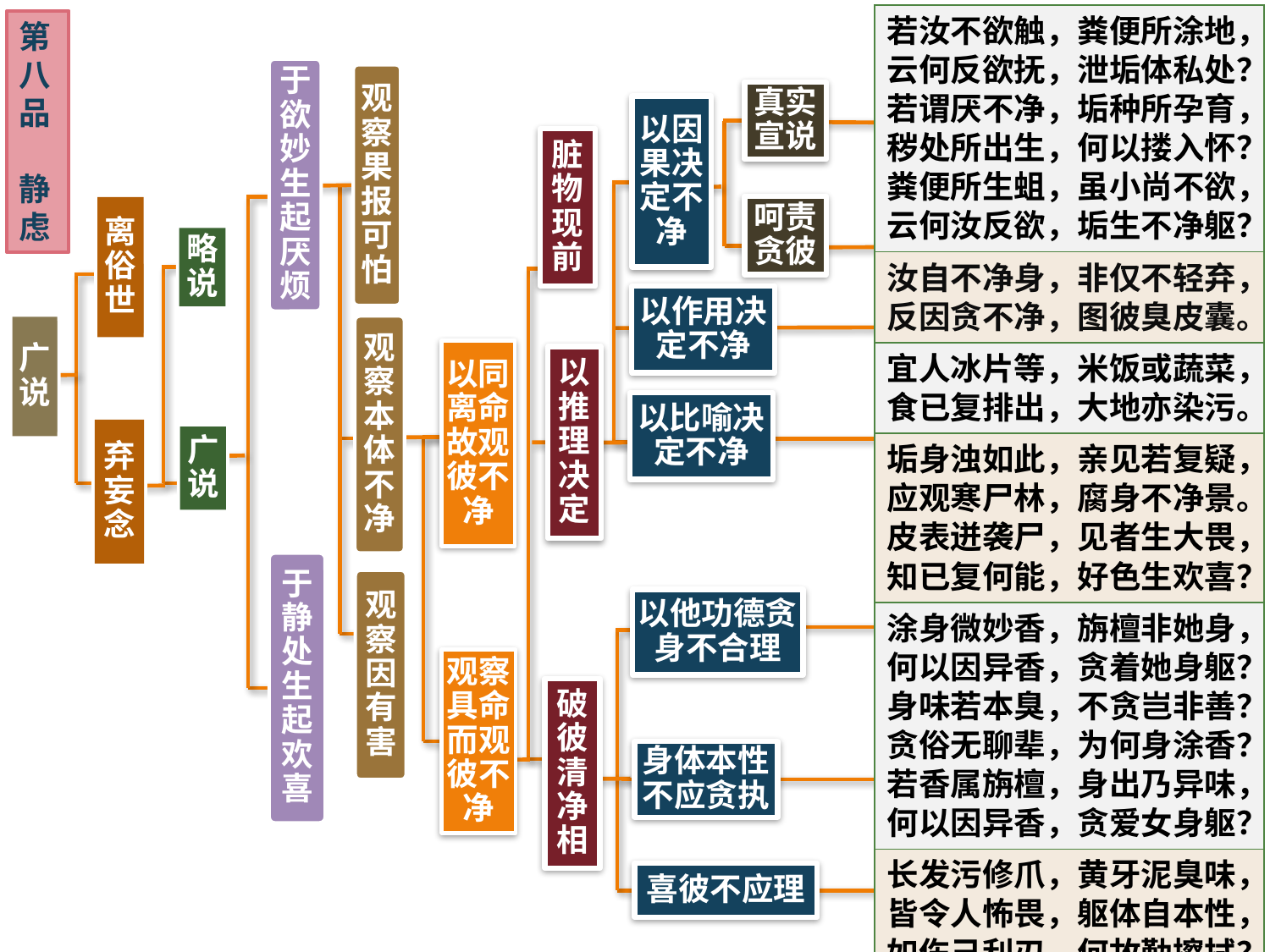

| 若汝不欲触，粪便所涂地，云何反欲抚，泄垢体私处？若谓厌不净，垢种所孕育，秽处所出生，何以搂入怀？粪便所生蛆，虽小尚不欲，云何汝反欲，垢生不净躯？ |
| --- |
| 汝自不净身，非仅不轻弃，反因贪不净，图彼臭皮囊。 |
| 宜人冰片等，米饭或蔬菜，食已复排出，大地亦染污。 |
| 垢身浊如此，亲见若复疑，应观寒尸林，腐身不净景。皮表迸袭尸，见者生大畏，知已复何能，好色生欢喜？ |
| 涂身微妙香，旃檀非她身，何以因异香，贪着她身躯？身味若本臭，不贪岂非善？贪俗无聊辈，为何身涂香？若香属旃檀，身出乃异味，何以因异香，贪爱女身躯？ |
| 长发污修爪，黄牙泥臭味，皆令人怖畏，躯体自本性，如伤己利刃，何故勤擦拭？ |
| 自迷痴狂徒，呜呼满天下！寒林唯见骨，意若生厌离，岂乐活白骨，充塞寒林城？ |
第八品

静虑
于欲妙生起厌烦

观察果报可怕
真实宣说
以因果决定不净
脏物现前

离俗世
呵责贪彼

略说
以作用决定不净

广说

观察本体不净
以同离命故观彼不净
以推理决定
以比喻决定不净

弃妄念

广说
于静处生起欢喜

观察因有害
以他功德贪身不合理
观察具命而观彼不净
破彼清净相
身体本性不应贪执
喜彼不应理